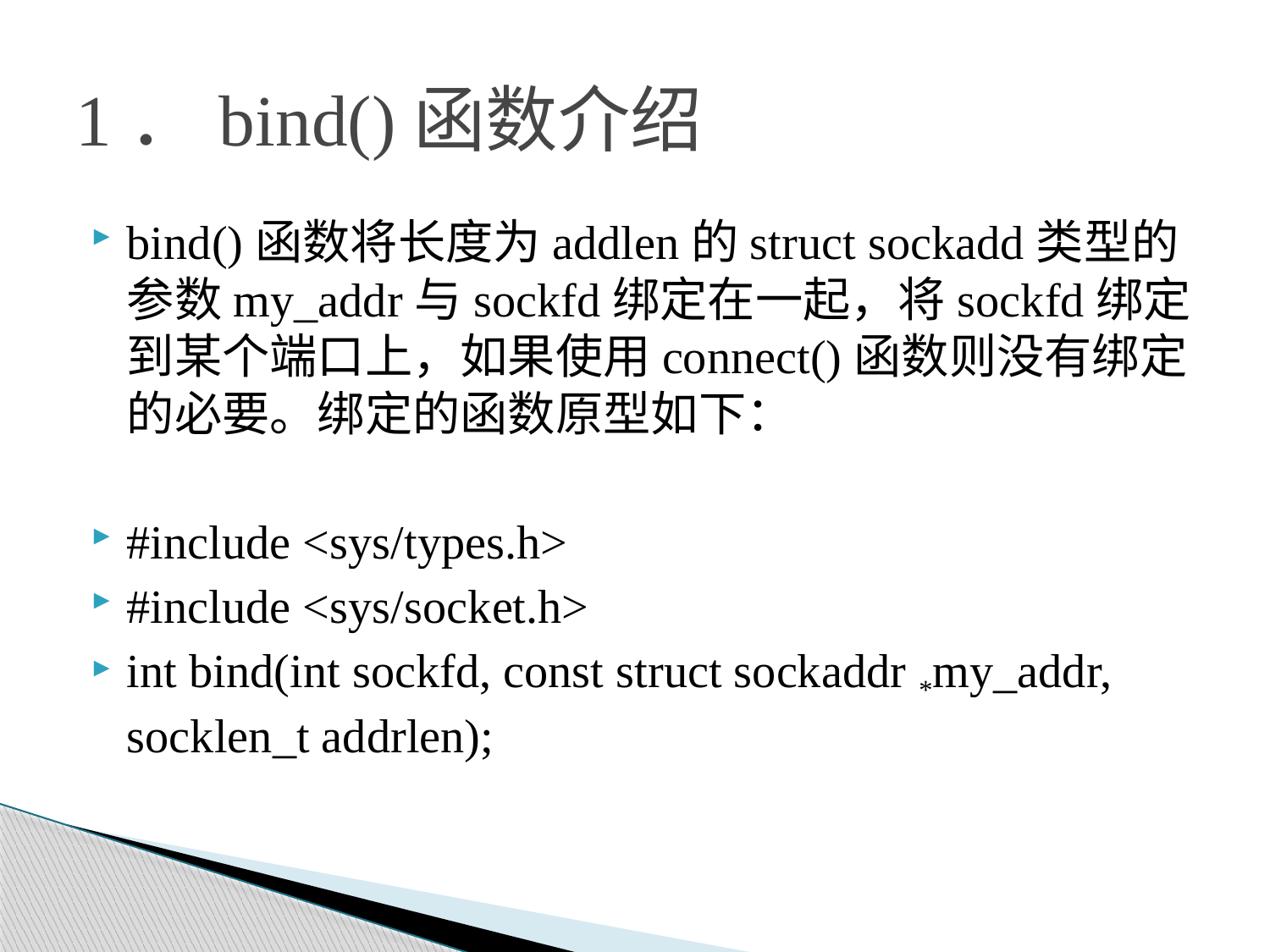

# 1．bind()函数介绍
bind()函数将长度为addlen的struct sockadd类型的参数my_addr与sockfd绑定在一起，将sockfd绑定到某个端口上，如果使用connect()函数则没有绑定的必要。绑定的函数原型如下：

#include <sys/types.h>
#include <sys/socket.h>
int bind(int sockfd, const struct sockaddr *my_addr, socklen_t addrlen);